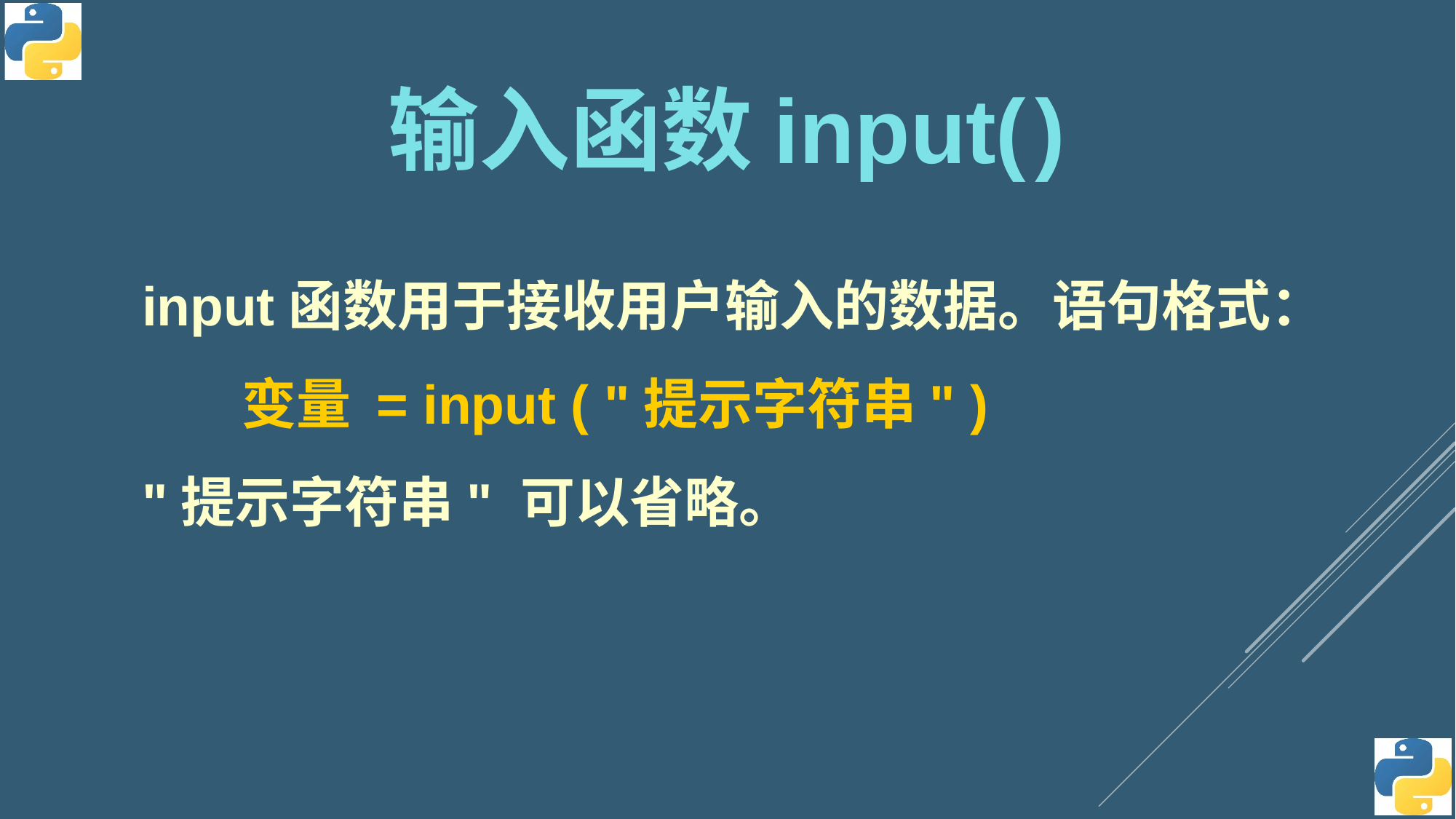

输入函数input( )
input函数用于接收用户输入的数据。语句格式：
       变量 = input ( "提示字符串" )
"提示字符串" 可以省略。